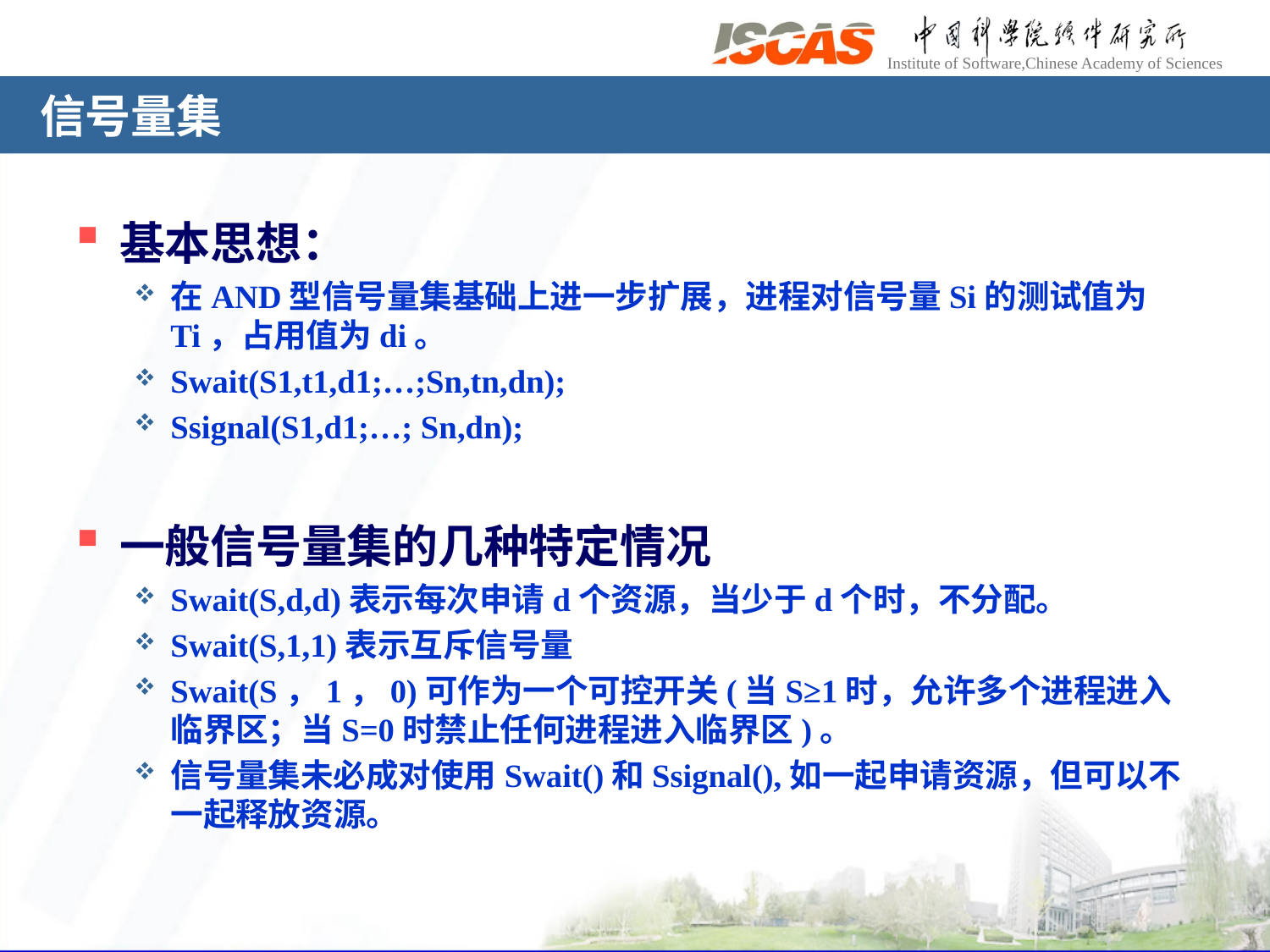

# 信号量集
基本思想：
在AND型信号量集基础上进一步扩展，进程对信号量Si的测试值为Ti，占用值为di。
Swait(S1,t1,d1;…;Sn,tn,dn);
Ssignal(S1,d1;…; Sn,dn);

一般信号量集的几种特定情况
Swait(S,d,d)表示每次申请d个资源，当少于d个时，不分配。
Swait(S,1,1)表示互斥信号量
Swait(S，1，0)可作为一个可控开关(当S≥1时，允许多个进程进入临界区；当S=0时禁止任何进程进入临界区)。
信号量集未必成对使用Swait()和Ssignal(),如一起申请资源，但可以不一起释放资源。